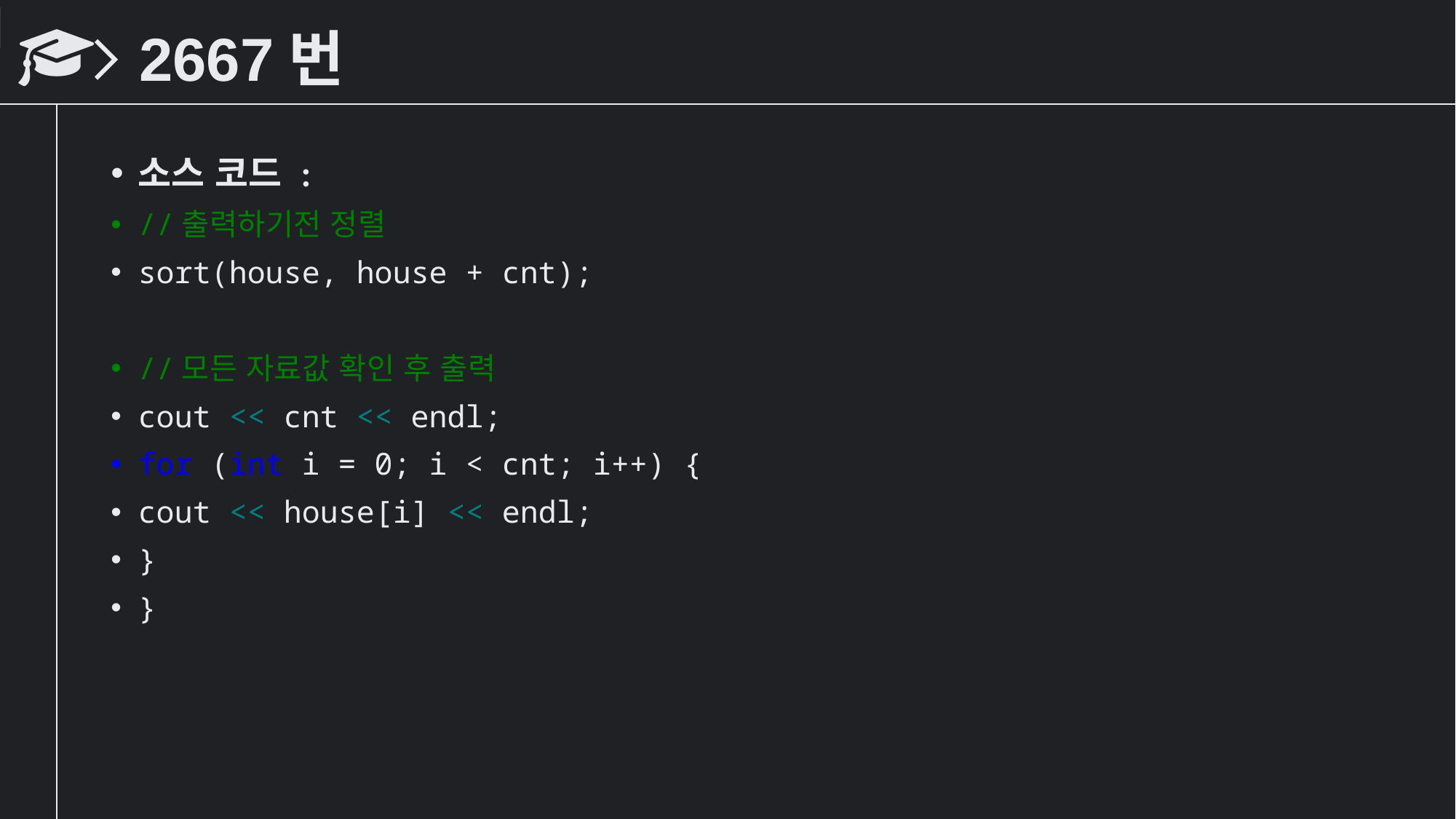

# 2667번
소스 코드 :
//출력하기전 정렬
sort(house, house + cnt);

//모든 자료값 확인 후 출력
cout << cnt << endl;
for (int i = 0; i < cnt; i++) {
cout << house[i] << endl;
}
}